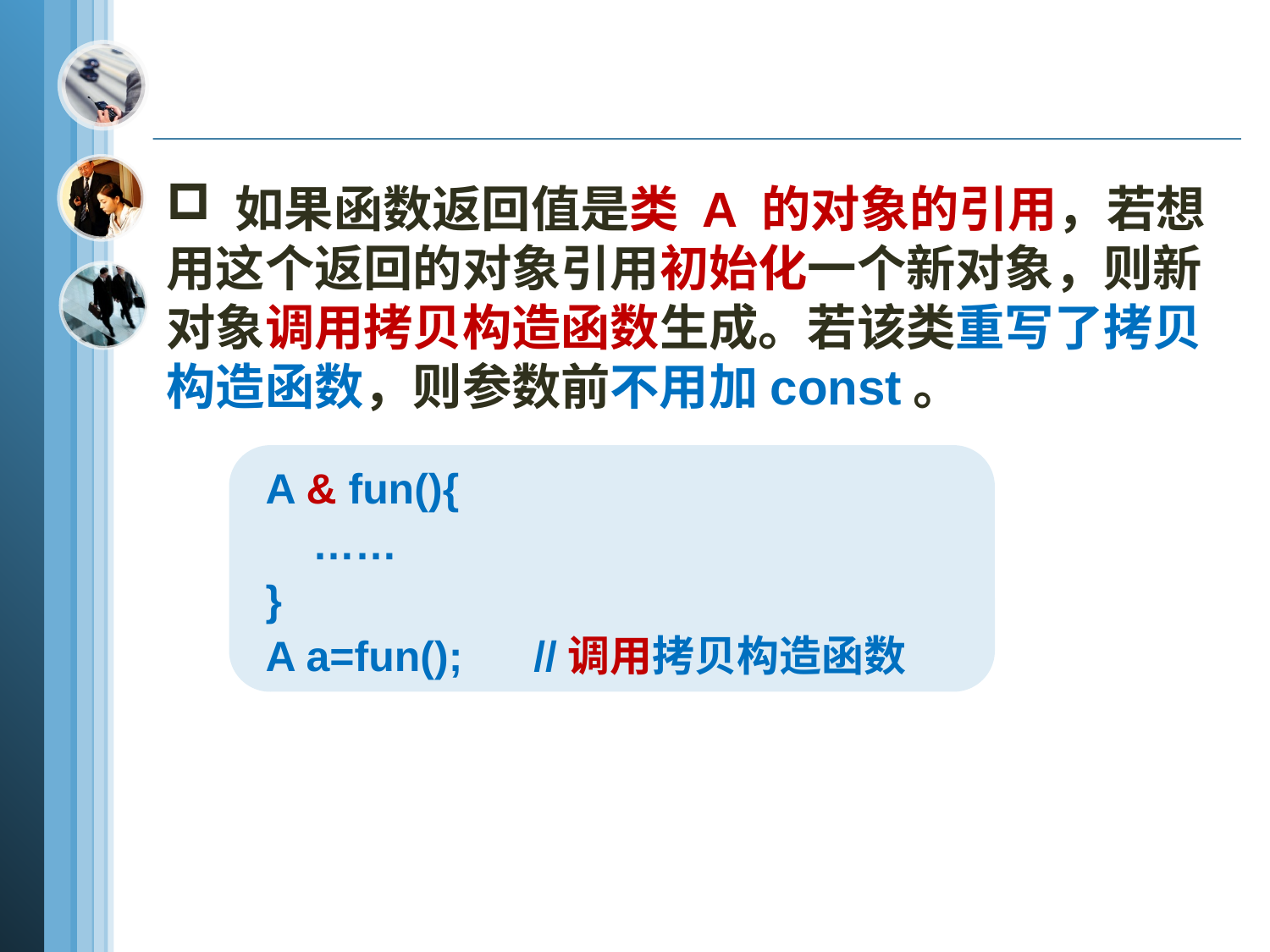

如果函数返回值是类 A 的对象的引用，若想用这个返回的对象引用初始化一个新对象，则新对象调用拷贝构造函数生成。若该类重写了拷贝构造函数，则参数前不用加const。
 A & fun(){
     ……
 }
 A a=fun();      //调用拷贝构造函数